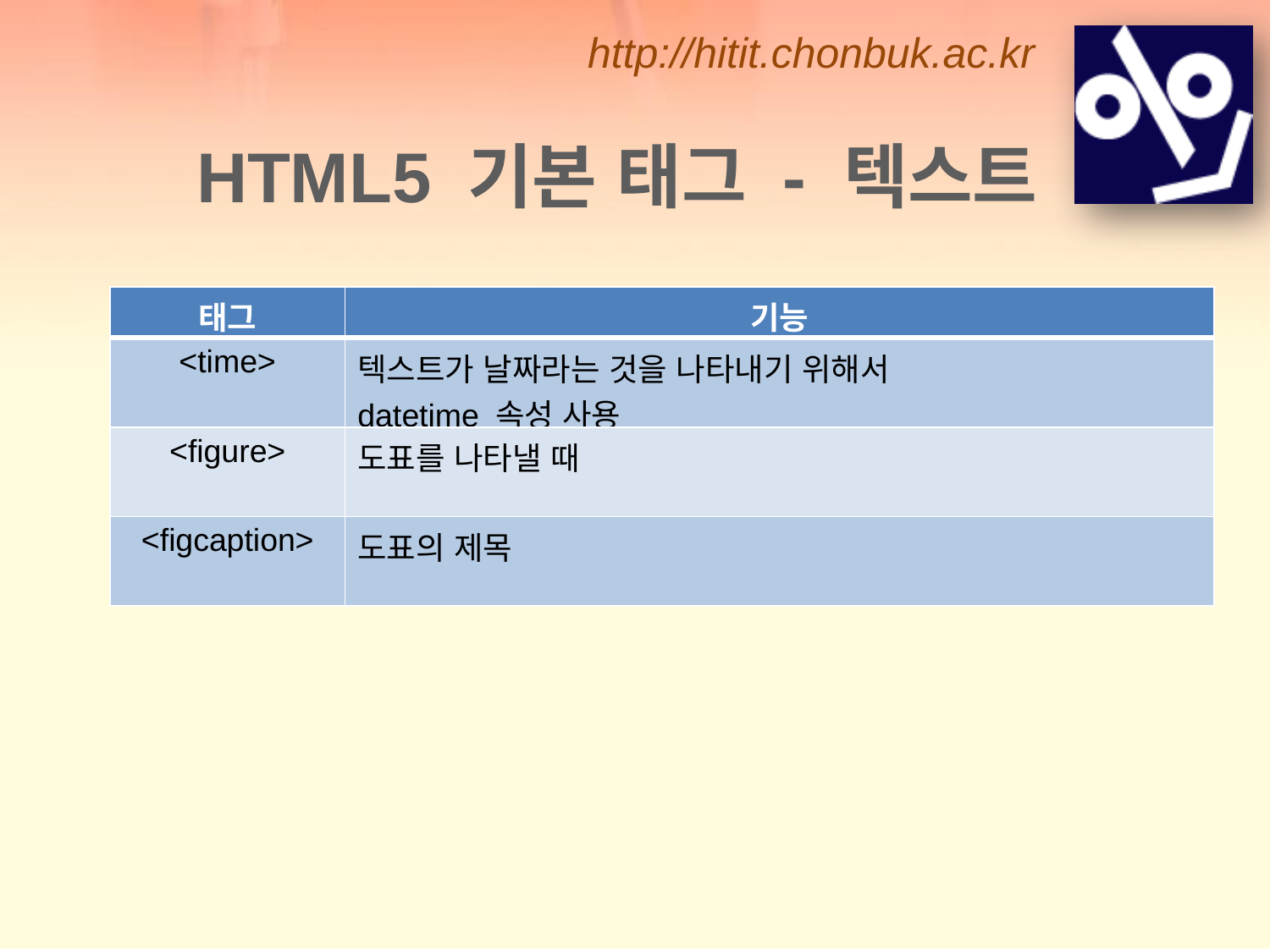

HTML5 기본 태그 - 텍스트

| 태그 | 기능 |
| --- | --- |
| <time> | 텍스트가 날짜라는 것을 나타내기 위해서 datetime 속성 사용 |
| <figure> | 도표를 나타낼 때 |
| <figcaption> | 도표의 제목 |